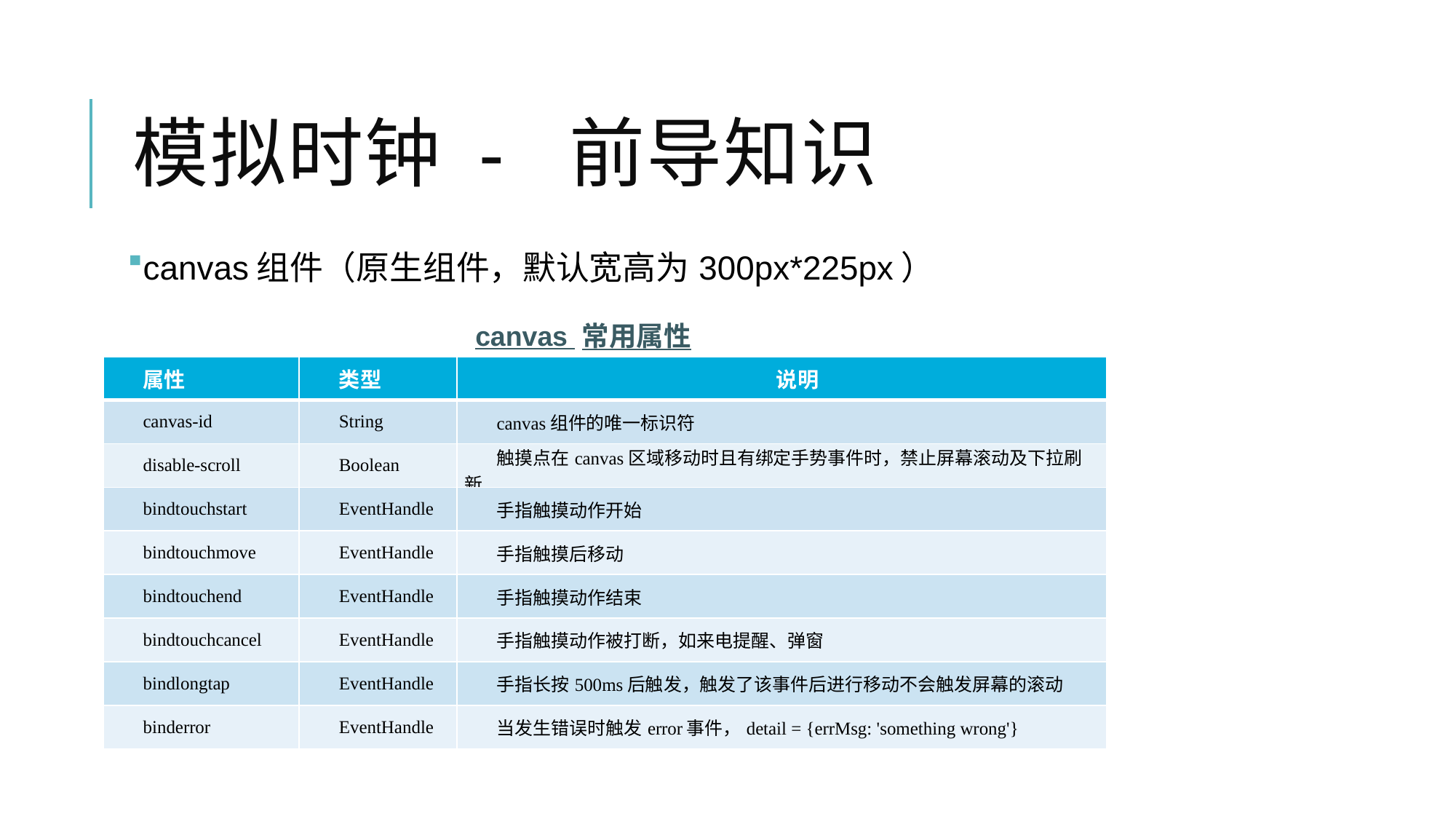

# 模拟时钟 -  前导知识
canvas组件（原生组件，默认宽高为300px*225px）
canvas 常用属性
| 属性 | 类型 | 说明 |
| --- | --- | --- |
| canvas-id | String | canvas组件的唯一标识符 |
| disable-scroll | Boolean | 触摸点在canvas区域移动时且有绑定手势事件时，禁止屏幕滚动及下拉刷新 |
| bindtouchstart | EventHandle | 手指触摸动作开始 |
| bindtouchmove | EventHandle | 手指触摸后移动 |
| bindtouchend | EventHandle | 手指触摸动作结束 |
| bindtouchcancel | EventHandle | 手指触摸动作被打断，如来电提醒、弹窗 |
| bindlongtap | EventHandle | 手指长按500ms后触发，触发了该事件后进行移动不会触发屏幕的滚动 |
| binderror | EventHandle | 当发生错误时触发error事件，detail = {errMsg: 'something wrong'} |